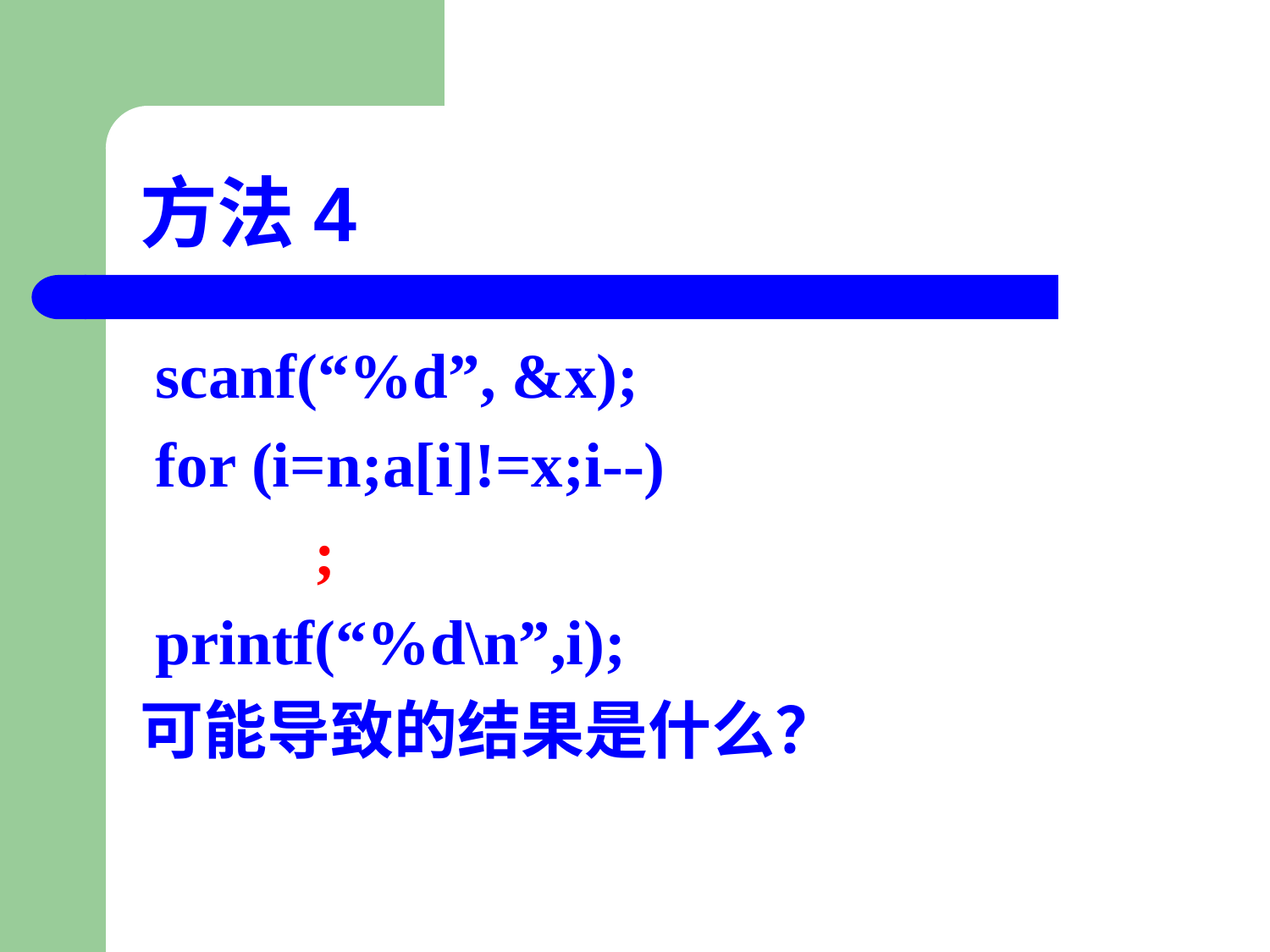

# 方法4
 scanf(“%d”, &x);
 for (i=n;a[i]!=x;i--)
           ;
 printf(“%d\n”,i);
可能导致的结果是什么？